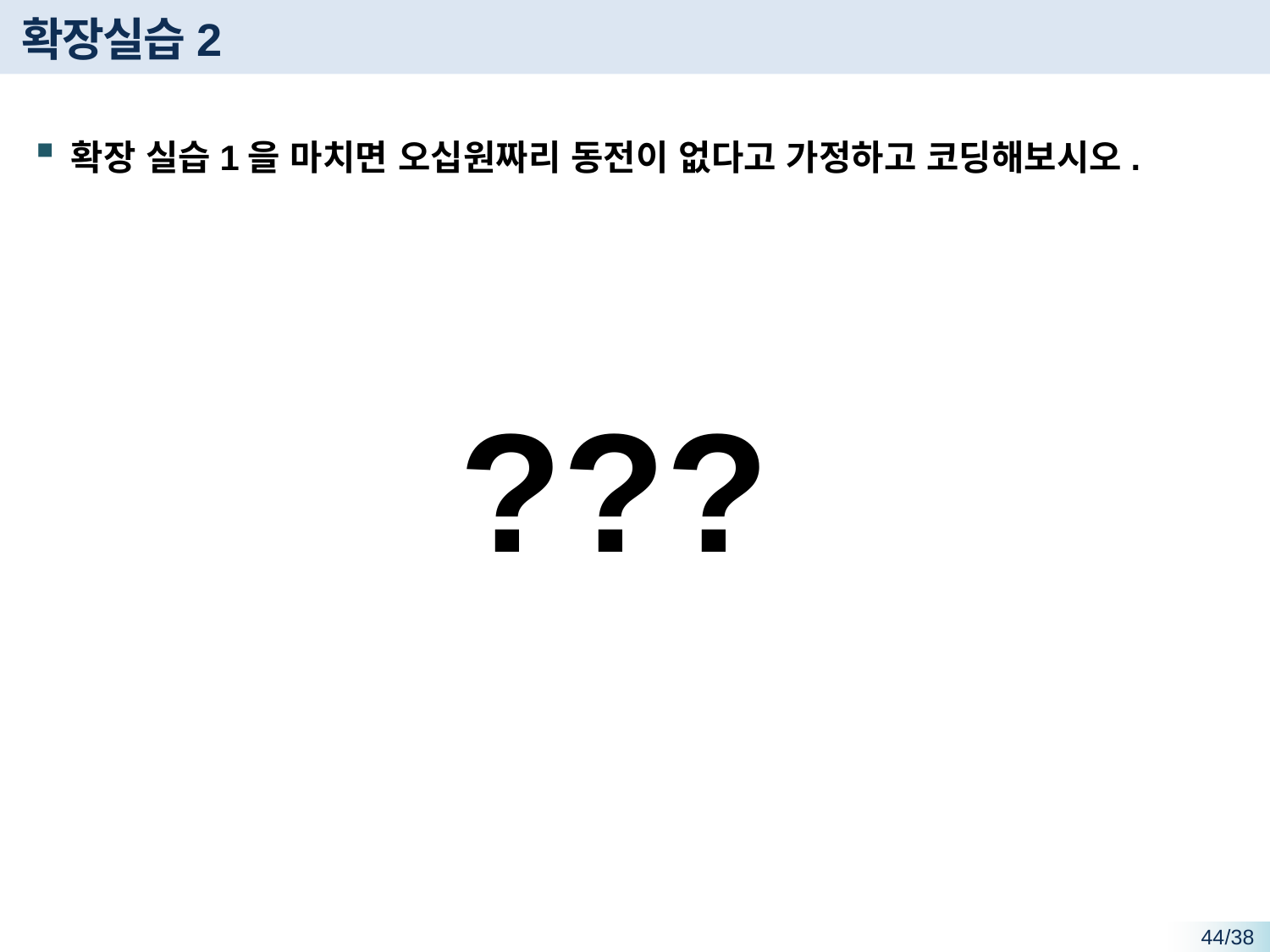

# 확장실습2
확장 실습1을 마치면 오십원짜리 동전이 없다고 가정하고 코딩해보시오.

???